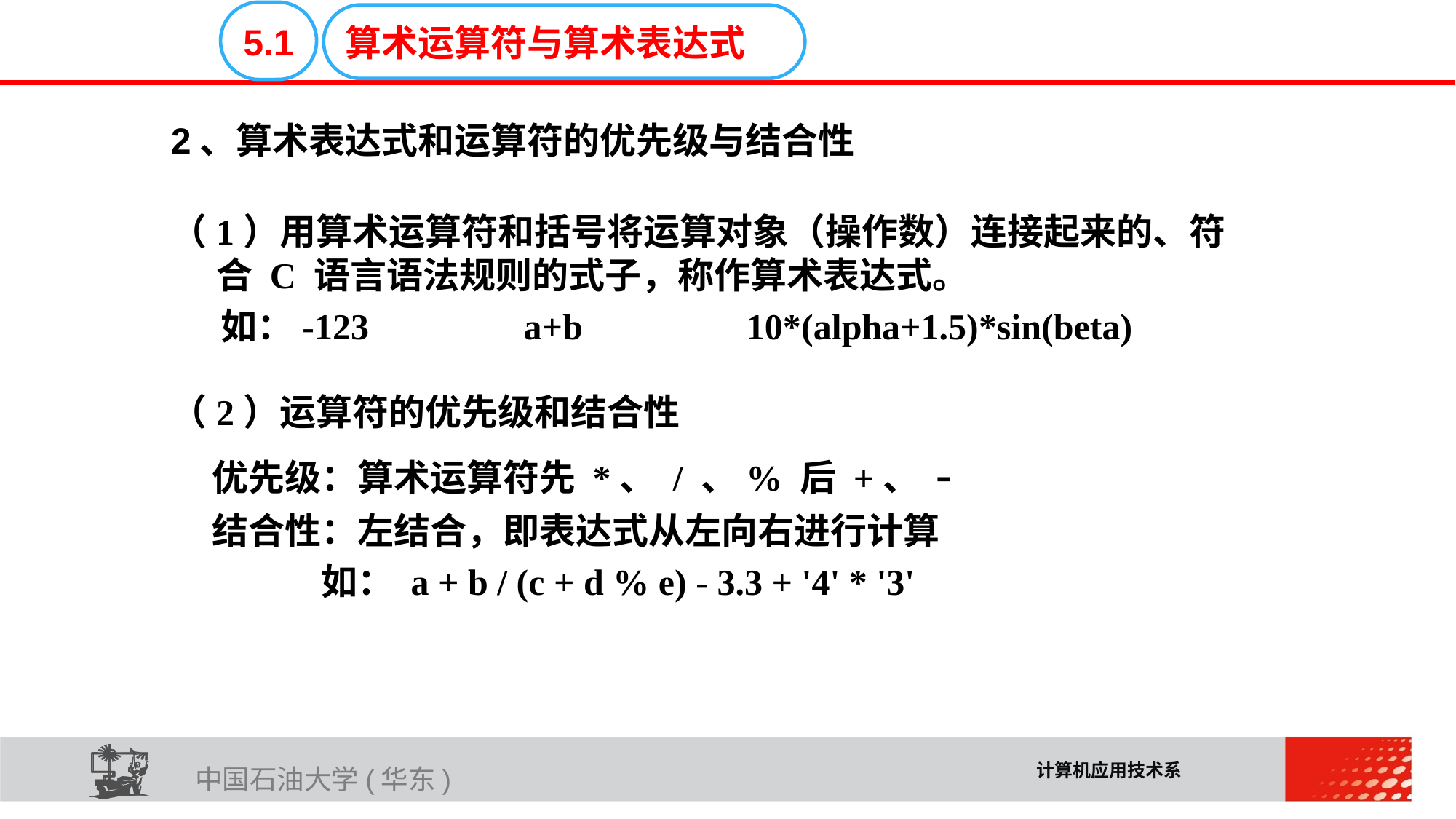

E6636B02012BD195C019CE06C16E30F4C33D02E32711A616D0819A1A3DEC08F98FFCE503BC41BA966B45D6F0472B73A72FC0F2BE2AA537FE6A04217657FCC2FDBF2DB6715F2B3FB871C24A61410
5.1
算术运算符与算术表达式
2、算术表达式和运算符的优先级与结合性
（1）用算术运算符和括号将运算对象（操作数）连接起来的、符合 C 语言语法规则的式子，称作算术表达式。
     如：-123                 a+b                  10*(alpha+1.5)*sin(beta)
（2）运算符的优先级和结合性
	优先级：算术运算符先 *、 / 、% 后 +、 -
	结合性：左结合，即表达式从左向右进行计算
		如： a + b / (c + d % e) - 3.3 + '4' * '3'
34